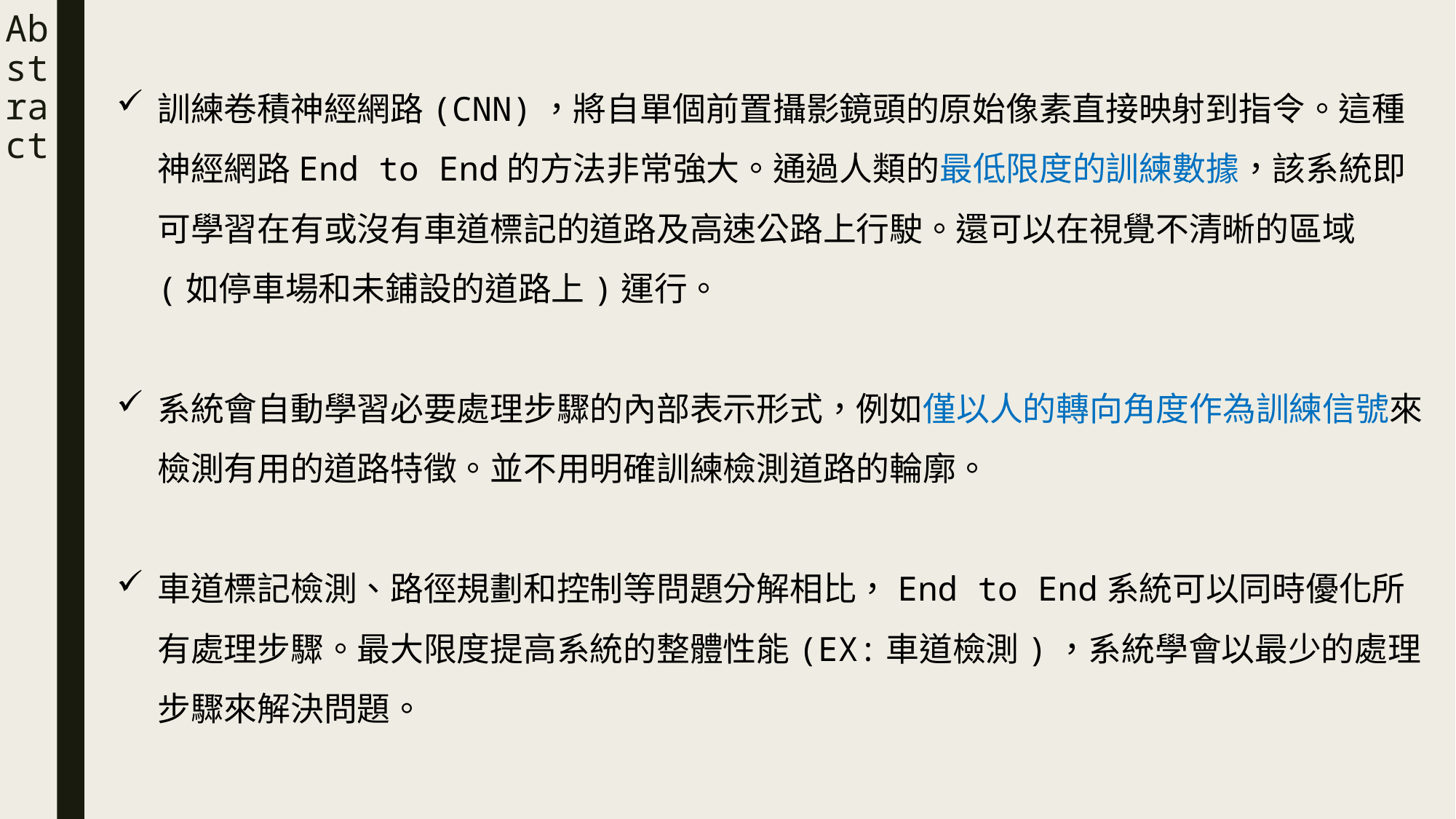

# Abstract
訓練卷積神經網路(CNN)，將自單個前置攝影鏡頭的原始像素直接映射到指令。這種神經網路End to End的方法非常強大。通過人類的最低限度的訓練數據，該系統即可學習在有或沒有車道標記的道路及高速公路上行駛。還可以在視覺不清晰的區域(如停車場和未鋪設的道路上)運行。

系統會自動學習必要處理步驟的內部表示形式，例如僅以人的轉向角度作為訓練信號來檢測有用的道路特徵。並不用明確訓練檢測道路的輪廓。

車道標記檢測、路徑規劃和控制等問題分解相比，End to End系統可以同時優化所有處理步驟。最大限度提高系統的整體性能(EX:車道檢測)，系統學會以最少的處理步驟來解決問題。